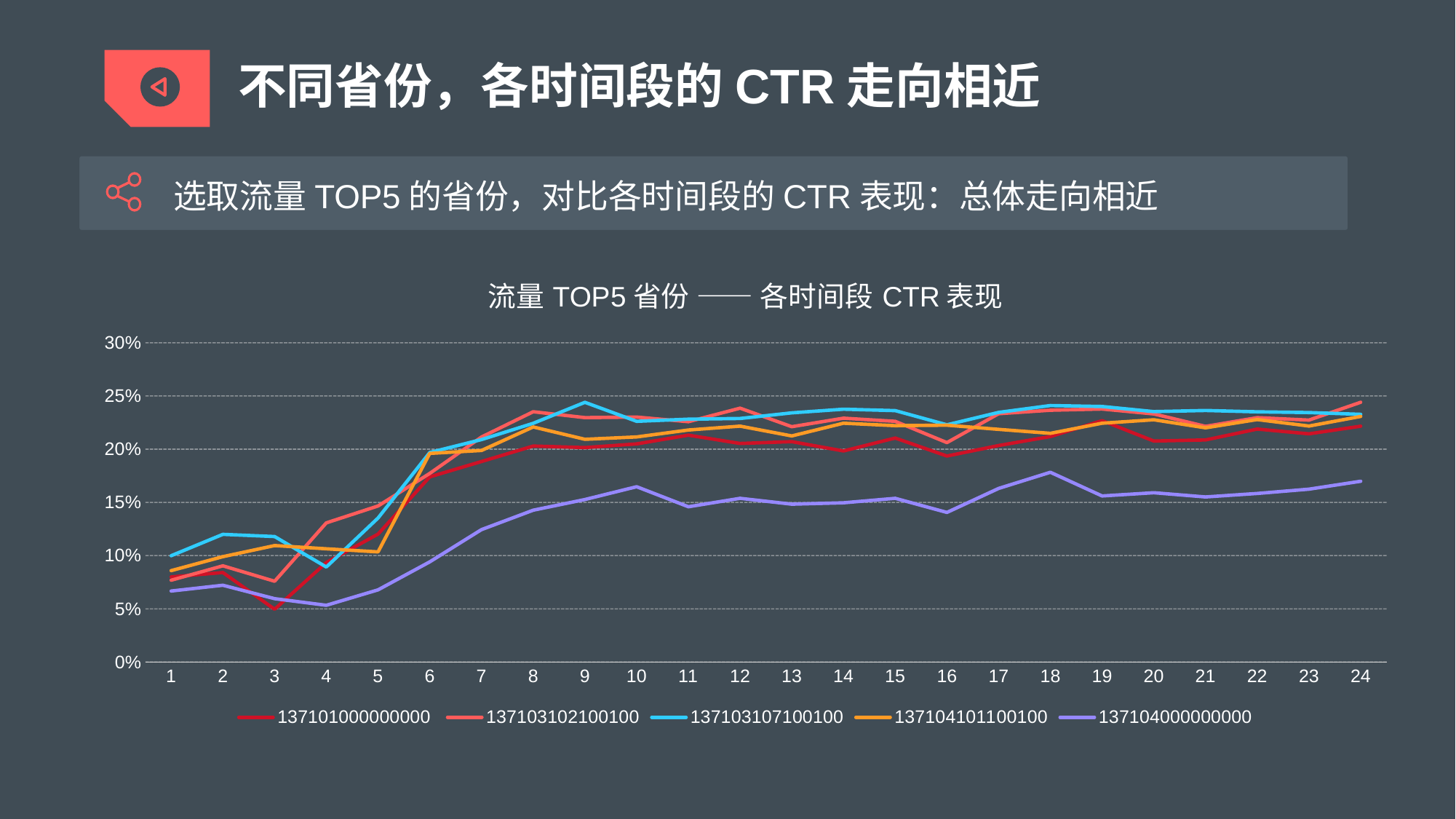

不同省份，各时间段的CTR走向相近

选取流量TOP5的省份，对比各时间段的CTR表现：总体走向相近

### Chart: 流量TOP5省份 —— 各时间段CTR表现

| Category | 137101000000000  | 137103102100100 | 137103107100100 | 137104101100100 | 137104000000000 |
|---|---|---|---|---|---|
| 1 | 0.0799744081893794 | 0.0768945022288261 | 0.099906191369606 | 0.0858955588091752 | 0.0667388655746581 |
| 2 | 0.0841248303934871 | 0.0903954802259887 | 0.119957537154989 | 0.099009900990099 | 0.0721361442722885 |
| 3 | 0.049618320610687 | 0.0759162303664921 | 0.117924528301886 | 0.109427609427609 | 0.0595647193585337 |
| 4 | 0.0934579439252336 | 0.13076923076923 | 0.0892857142857142 | 0.106382978723404 | 0.0533333333333333 |
| 5 | 0.120200333889816 | 0.146616541353383 | 0.135309278350515 | 0.10351201478743 | 0.0678307588985896 |
| 6 | 0.174002751031636 | 0.177223288547664 | 0.196883116883116 | 0.196078431372549 | 0.0941096817874069 |
| 7 | 0.188442211055276 | 0.211451758340847 | 0.209017959495605 | 0.198823529411764 | 0.124418604651162 |
| 8 | 0.202950558213716 | 0.235189783611209 | 0.224321853093569 | 0.220916092419943 | 0.142680819550728 |
| 9 | 0.201516793066088 | 0.229666666666666 | 0.244029645896239 | 0.209294660514172 | 0.152683134582623 |
| 10 | 0.204982206405693 | 0.230173482032218 | 0.226209896682979 | 0.211513157894736 | 0.164759273875296 |
| 11 | 0.213194444444444 | 0.225816295392126 | 0.228210417741103 | 0.218026796589524 | 0.145886654478976 |
| 12 | 0.205403533079321 | 0.238555587148137 | 0.228875064800414 | 0.221657194137002 | 0.153817779417189 |
| 13 | 0.20708446866485 | 0.221159420289855 | 0.234157083435282 | 0.212449255751014 | 0.14833387253316 |
| 14 | 0.198369565217391 | 0.22914669223394 | 0.237570476678626 | 0.224411764705882 | 0.149607703281027 |
| 15 | 0.210488245931283 | 0.226190476190476 | 0.236252002135611 | 0.222117499214577 | 0.153830963665086 |
| 16 | 0.193601583113456 | 0.206197183098591 | 0.222925457102672 | 0.222543352601156 | 0.140565050575514 |
| 17 | 0.20344342937456 | 0.233323362249476 | 0.234599589322381 | 0.218644587549831 | 0.163136805953062 |
| 18 | 0.211904761904761 | 0.236627906976744 | 0.241017964071856 | 0.214908325819056 | 0.178317955997161 |
| 19 | 0.226850258175559 | 0.237735849056603 | 0.240107474352711 | 0.224424552429667 | 0.15603487838458 |
| 20 | 0.207706766917293 | 0.233149171270718 | 0.235335523228531 | 0.22764483627204 | 0.159066147859922 |
| 21 | 0.20869810787913 | 0.22148288973384 | 0.236386396828708 | 0.220091817445314 | 0.155128567391918 |
| 22 | 0.218904180732277 | 0.229613205222961 | 0.23512080141426 | 0.227848101265822 | 0.158376214979988 |
| 23 | 0.214434214434214 | 0.227359088030398 | 0.23442967109867 | 0.221764220939818 | 0.162462462462462 |
| 24 | 0.221639656816015 | 0.244086562657272 | 0.232776192417448 | 0.230801335559265 | 0.169897779344377 |